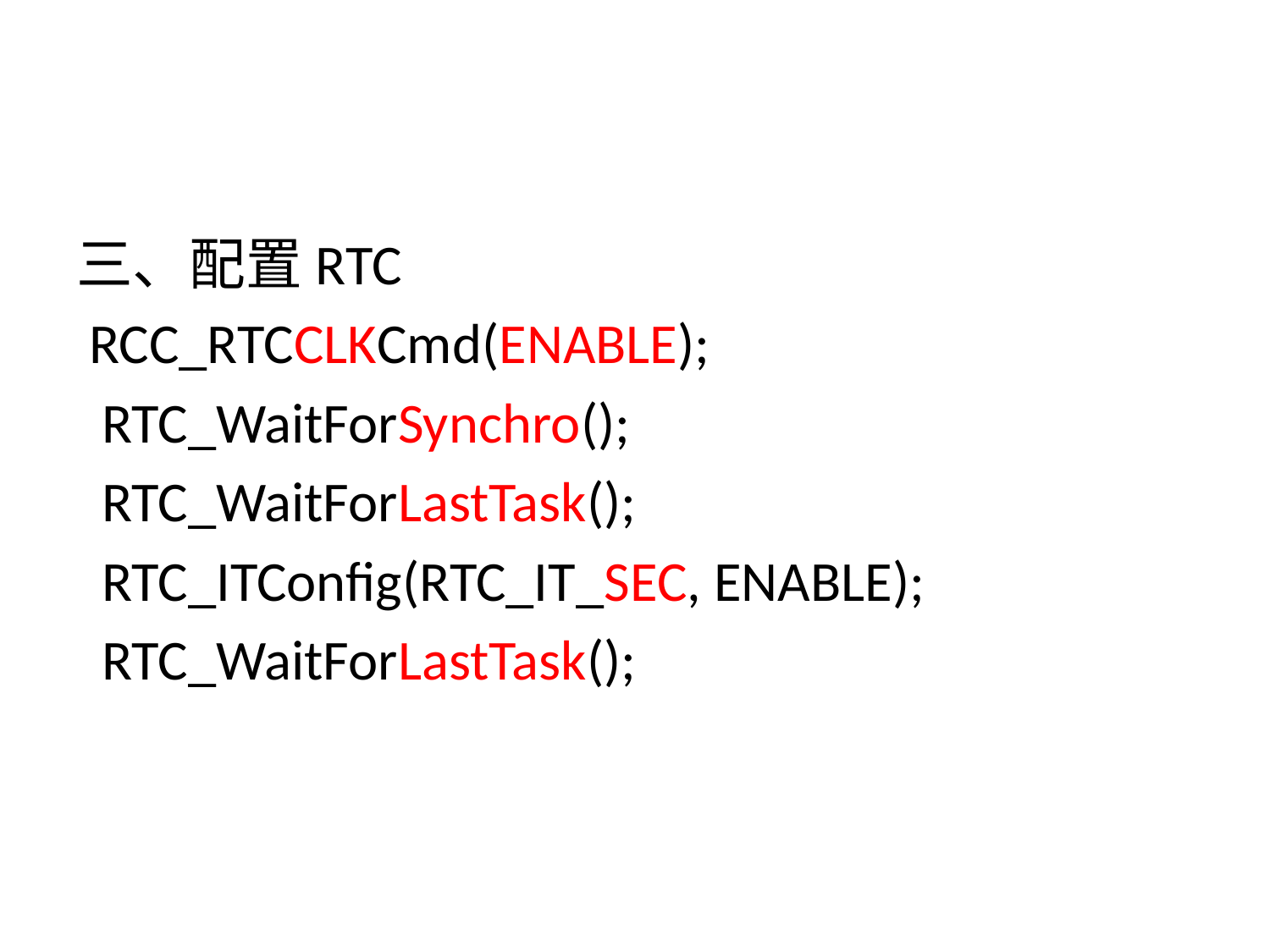

#
三、配置RTC
 RCC_RTCCLKCmd(ENABLE);
  RTC_WaitForSynchro();
  RTC_WaitForLastTask();
  RTC_ITConfig(RTC_IT_SEC, ENABLE);
  RTC_WaitForLastTask();